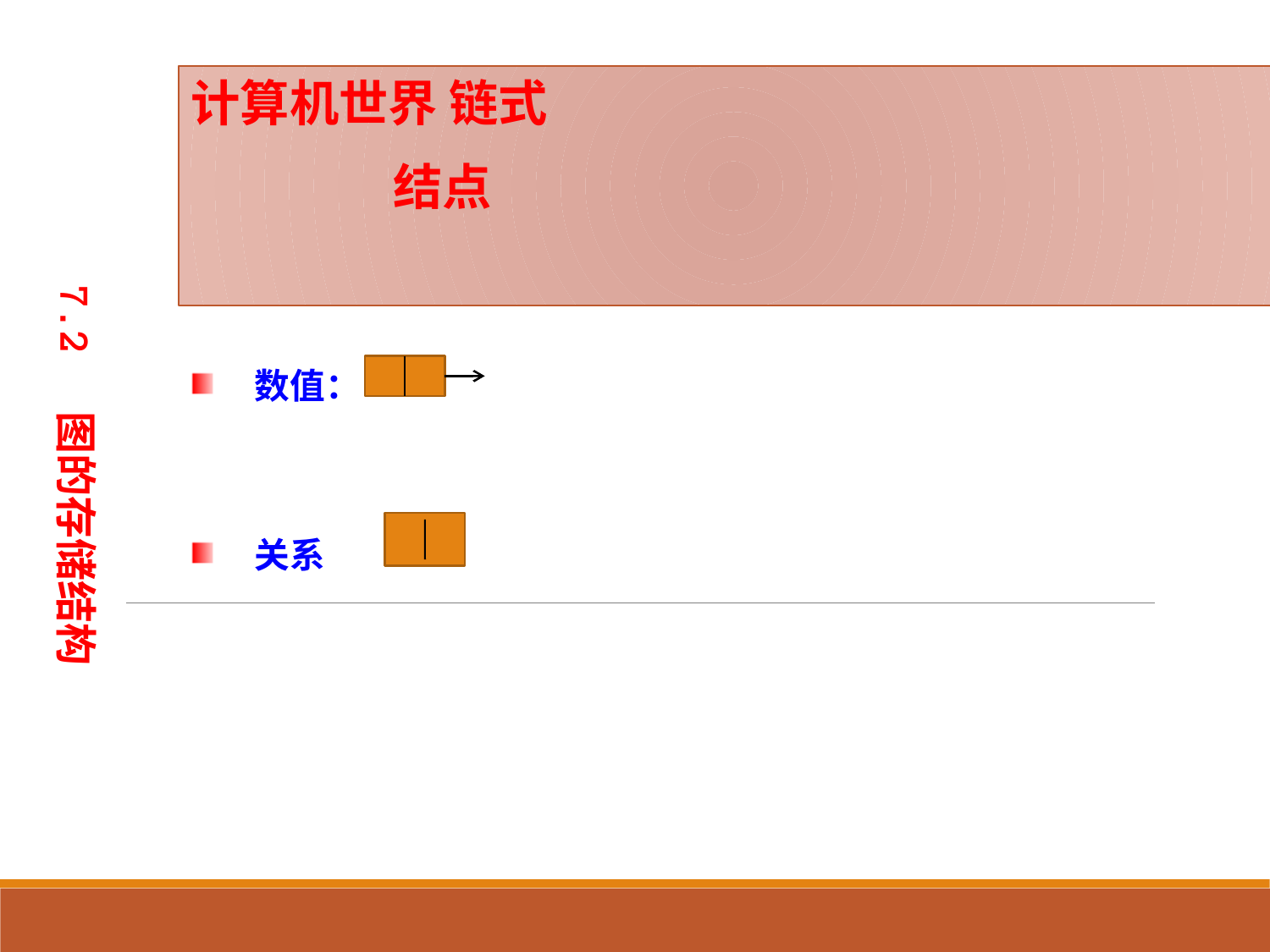

计算机世界 链式
                 结点

7.2  图的存储结构
数值：

关系